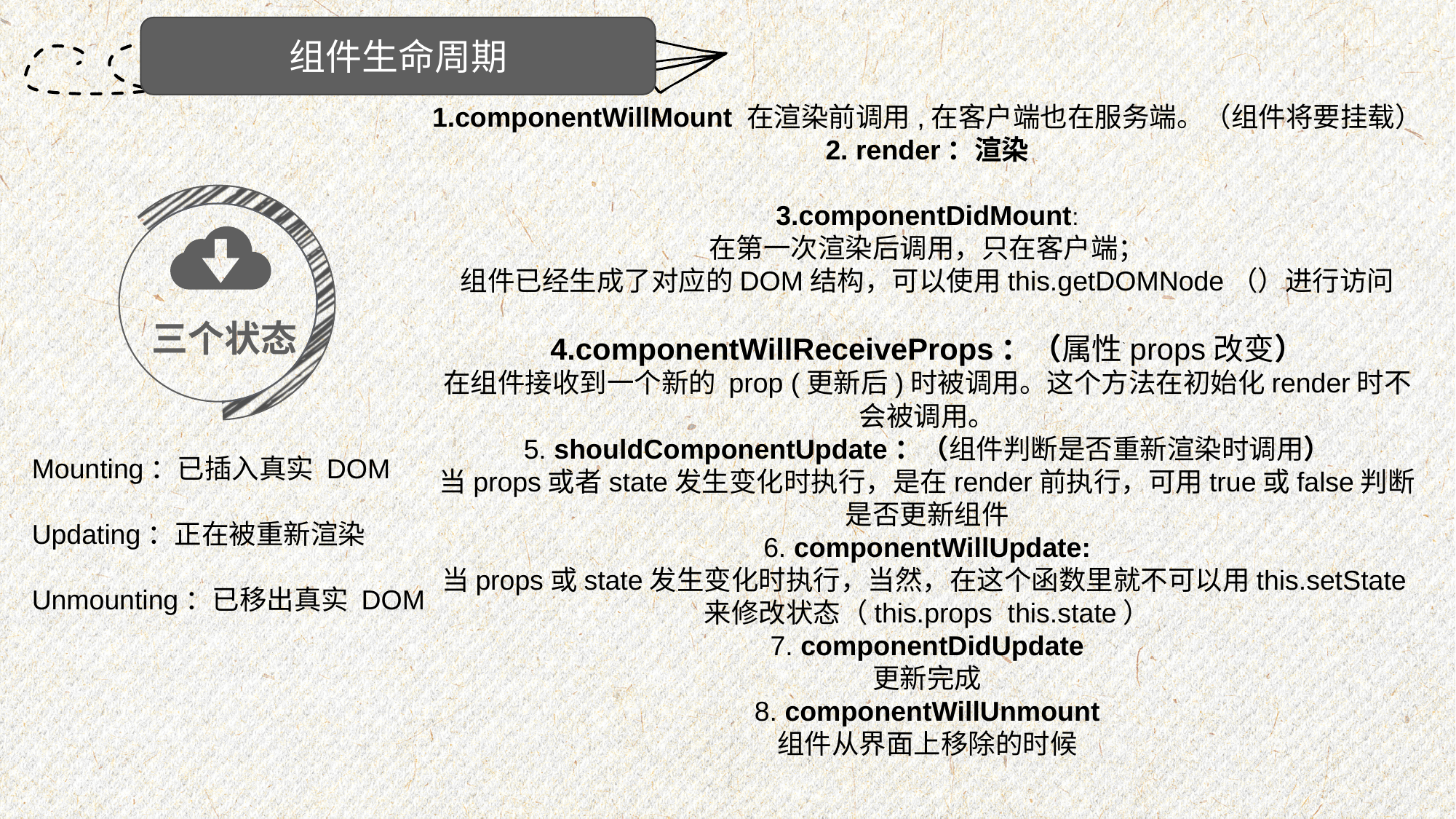

组件生命周期
1.componentWillMount 在渲染前调用,在客户端也在服务端。（组件将要挂载）
2. render：渲染

3.componentDidMount:
在第一次渲染后调用，只在客户端；
组件已经生成了对应的DOM结构，可以使用this.getDOMNode（）进行访问

4.componentWillReceiveProps：（属性props改变）
在组件接收到一个新的 prop (更新后)时被调用。这个方法在初始化render时不会被调用。
5. shouldComponentUpdate：（组件判断是否重新渲染时调用）
当props或者state发生变化时执行，是在render前执行，可用true或false判断是否更新组件
6. componentWillUpdate:
当props或state发生变化时执行，当然，在这个函数里就不可以用this.setState来修改状态（this.props  this.state）
7. componentDidUpdate
更新完成
8. componentWillUnmount
组件从界面上移除的时候

三个状态
Mounting：已插入真实 DOM

Updating：正在被重新渲染

Unmounting：已移出真实 DOM